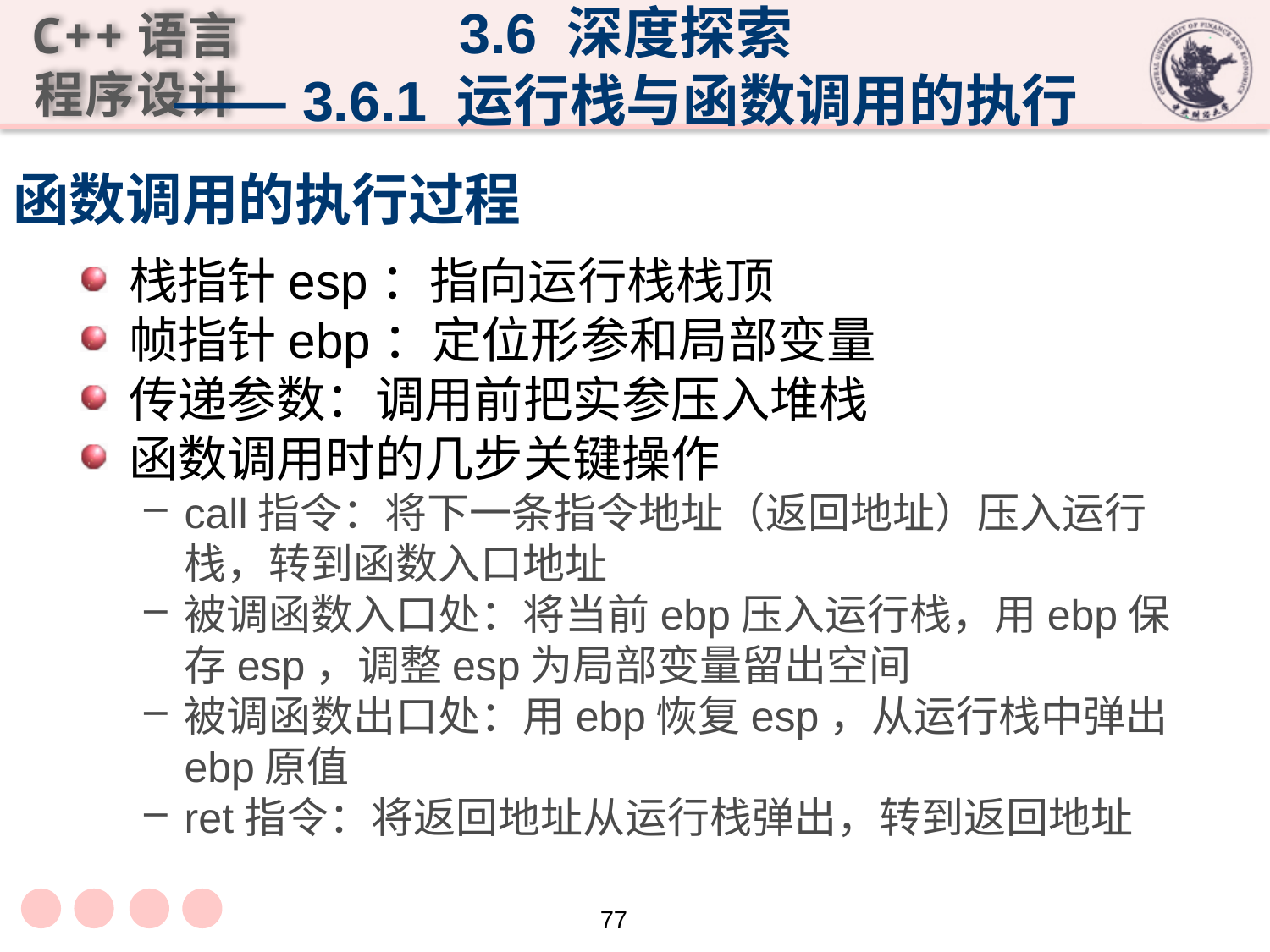

3.6 深度探索
—— 3.6.1 运行栈与函数调用的执行
# 函数调用的执行过程
栈指针esp：指向运行栈栈顶
帧指针ebp：定位形参和局部变量
传递参数：调用前把实参压入堆栈
函数调用时的几步关键操作
call指令：将下一条指令地址（返回地址）压入运行栈，转到函数入口地址
被调函数入口处：将当前ebp压入运行栈，用ebp保存esp，调整esp为局部变量留出空间
被调函数出口处：用ebp恢复esp，从运行栈中弹出ebp原值
ret指令：将返回地址从运行栈弹出，转到返回地址
77